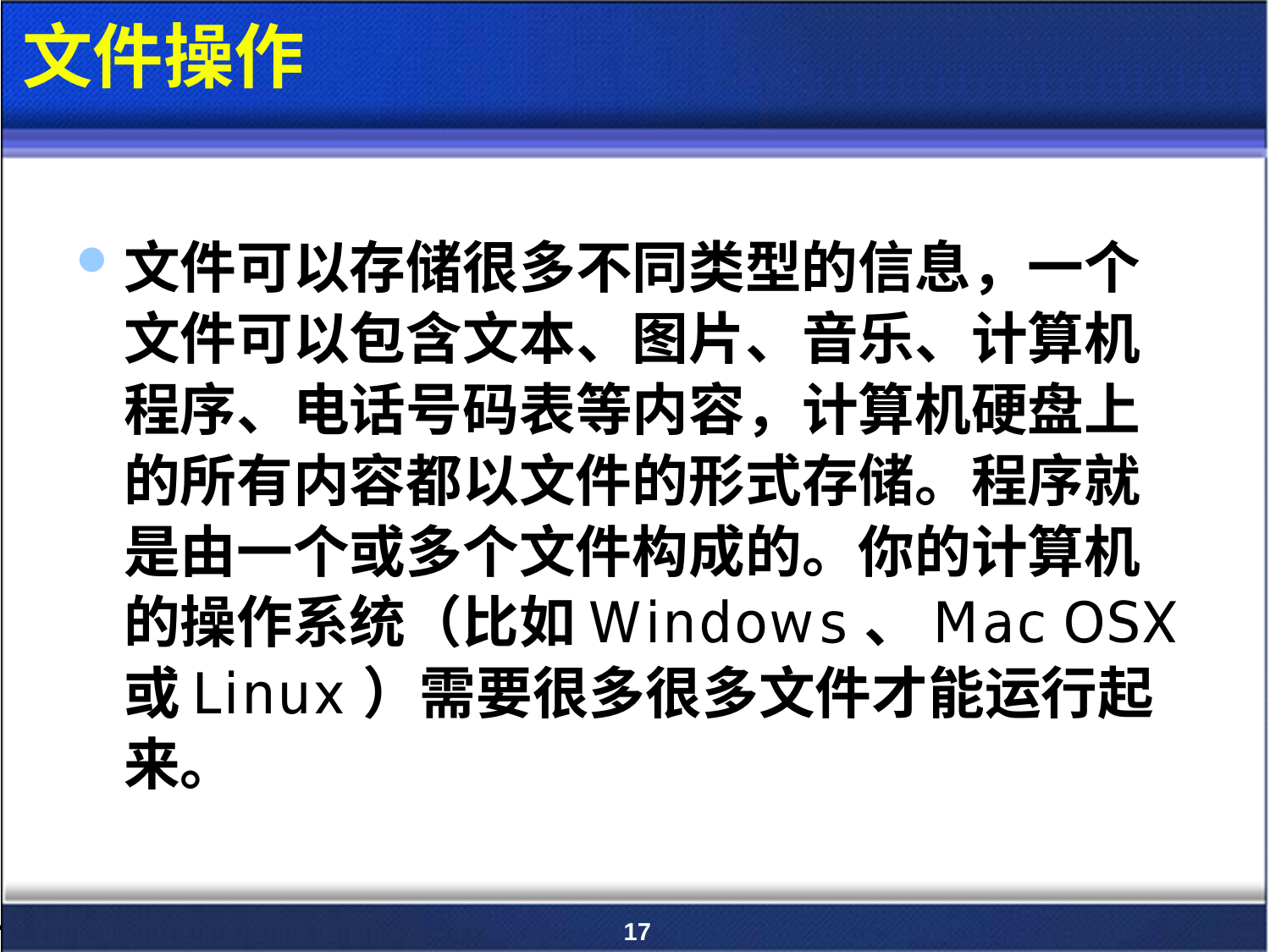

# 文件操作
文件可以存储很多不同类型的信息，一个文件可以包含文本、图片、音乐、计算机程序、电话号码表等内容，计算机硬盘上的所有内容都以文件的形式存储。程序就是由一个或多个文件构成的。你的计算机的操作系统（比如Windows、Mac OSX 或Linux）需要很多很多文件才能运行起来。
17